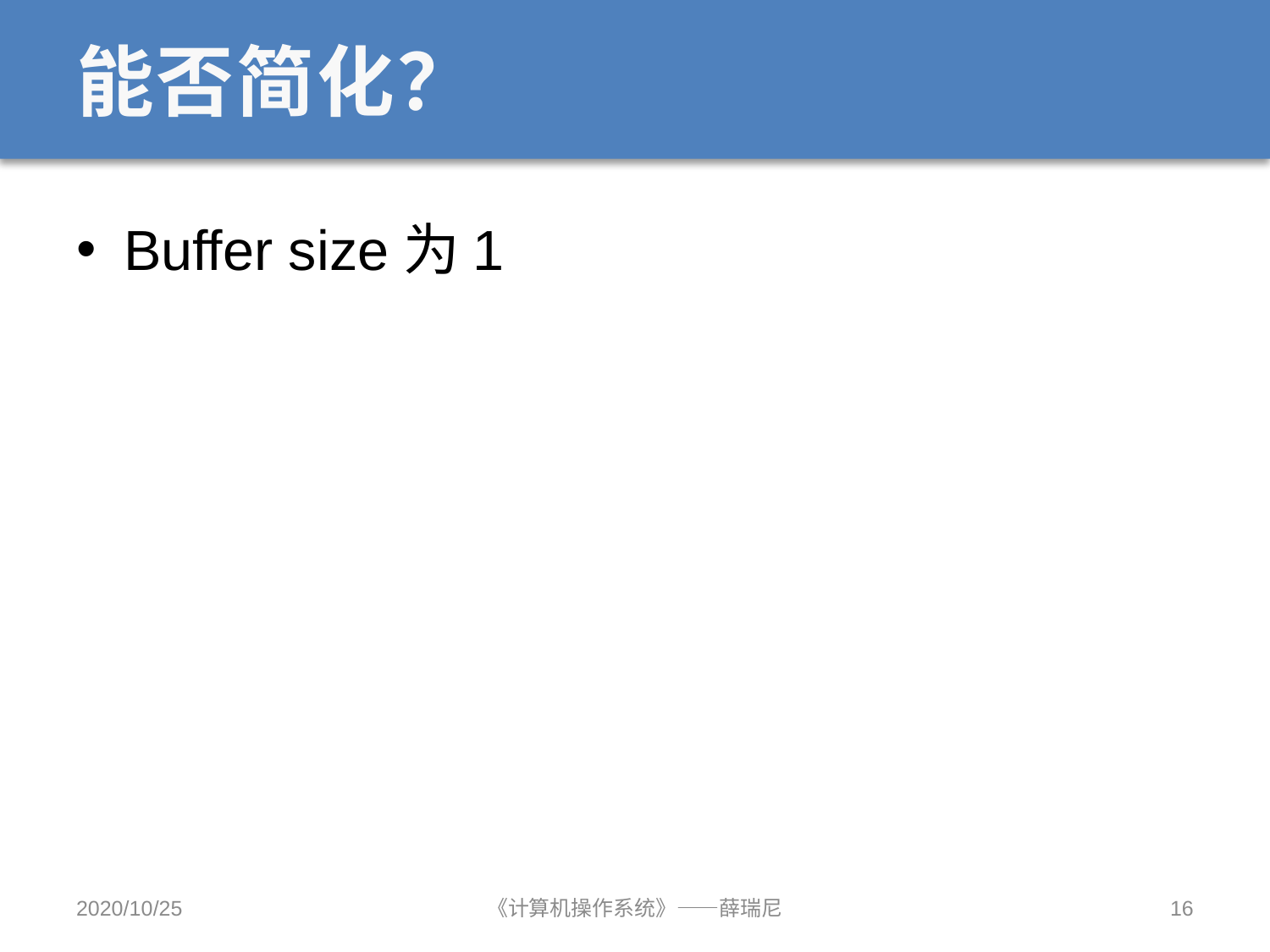

# 能否简化？
Buffer size为1
2020/10/25
《计算机操作系统》——薛瑞尼
16